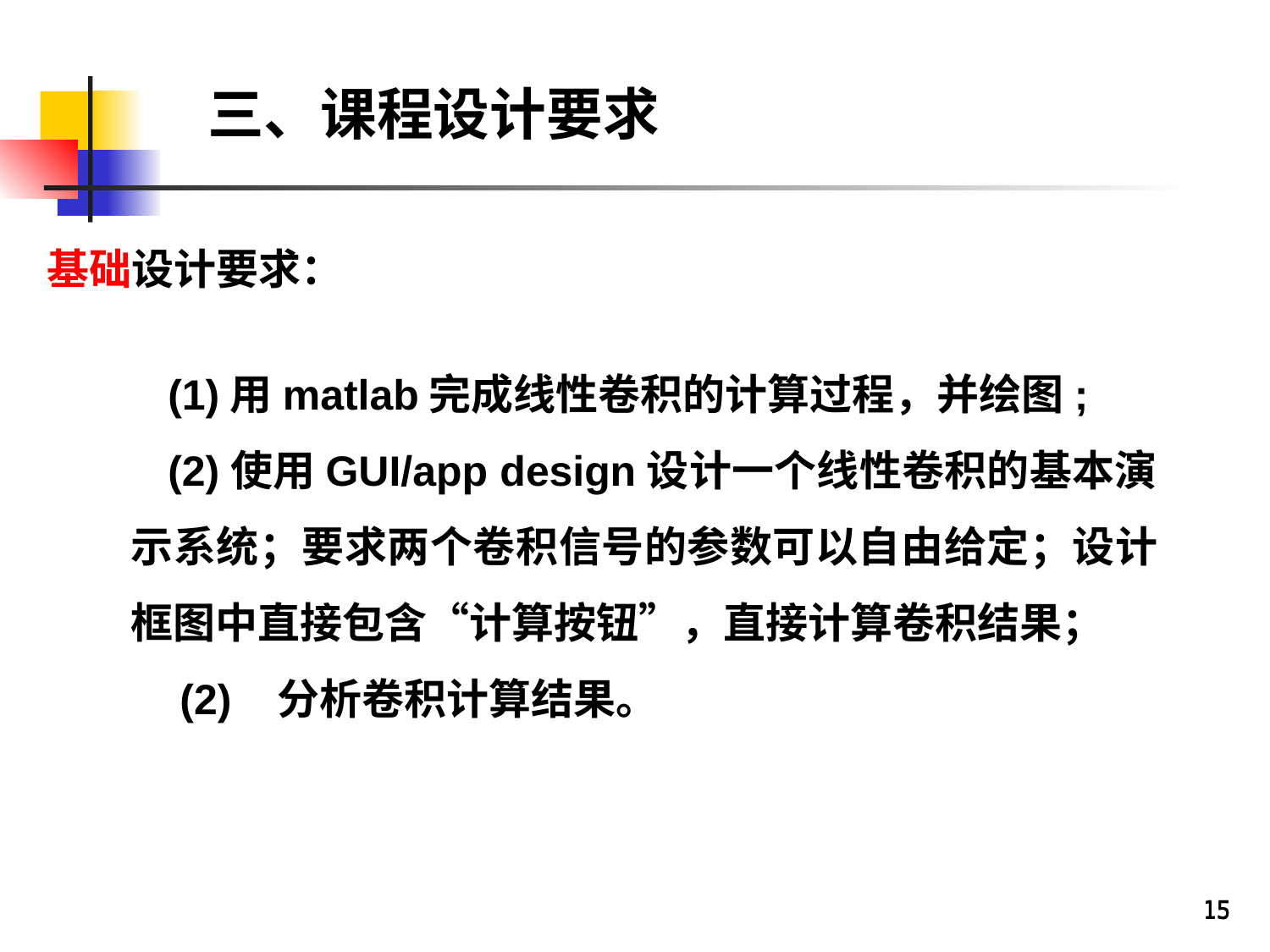

三、课程设计要求
基础设计要求：
(1)用matlab完成线性卷积的计算过程，并绘图;
(2)使用GUI/app design设计一个线性卷积的基本演示系统；要求两个卷积信号的参数可以自由给定；设计框图中直接包含“计算按钮”，直接计算卷积结果；
 (2)   分析卷积计算结果。

15
15